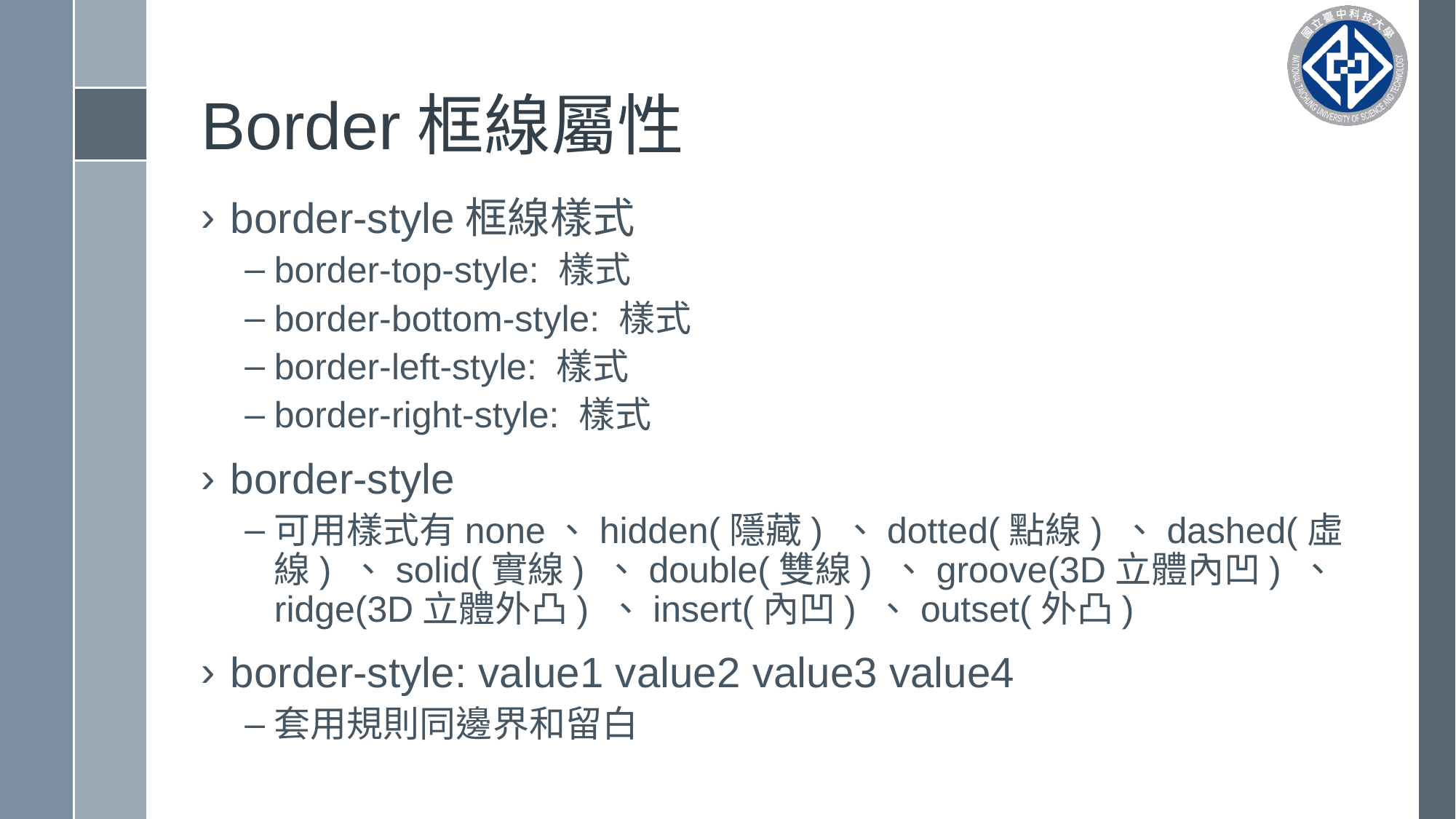

# Border框線屬性
border-style框線樣式
border-top-style: 樣式
border-bottom-style: 樣式
border-left-style: 樣式
border-right-style: 樣式
border-style
可用樣式有none、hidden(隱藏) 、dotted(點線) 、dashed(虛線) 、solid(實線) 、double(雙線) 、groove(3D立體內凹) 、ridge(3D立體外凸) 、insert(內凹) 、outset(外凸)
border-style: value1 value2 value3 value4
套用規則同邊界和留白